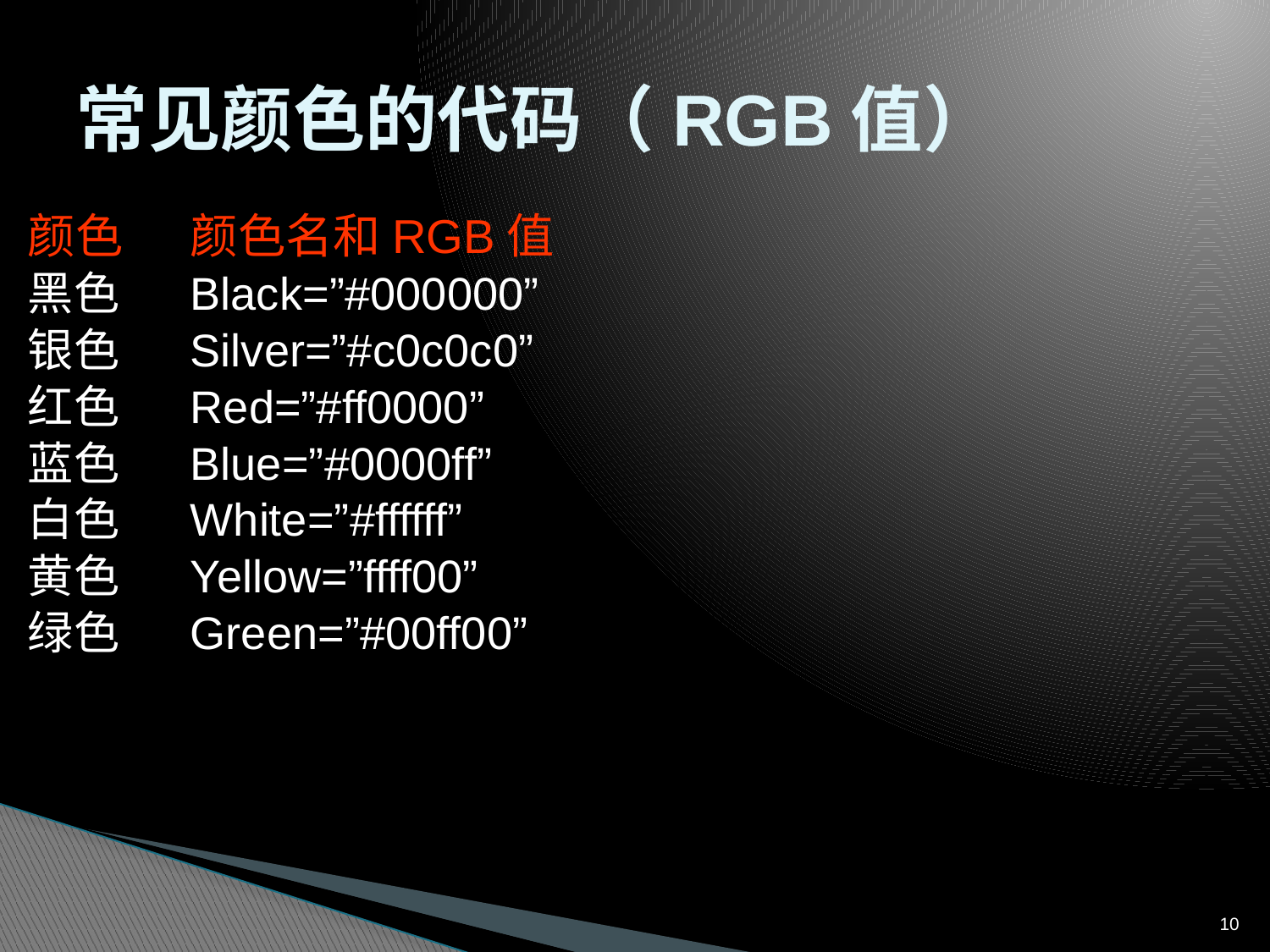

# 常见颜色的代码（RGB值）
颜色	颜色名和RGB值
黑色	Black=”#000000”
银色	Silver=”#c0c0c0”
红色	Red=”#ff0000”
蓝色	Blue=”#0000ff”
白色	White=”#ffffff”
黄色	Yellow=”ffff00”
绿色	Green=”#00ff00”
10